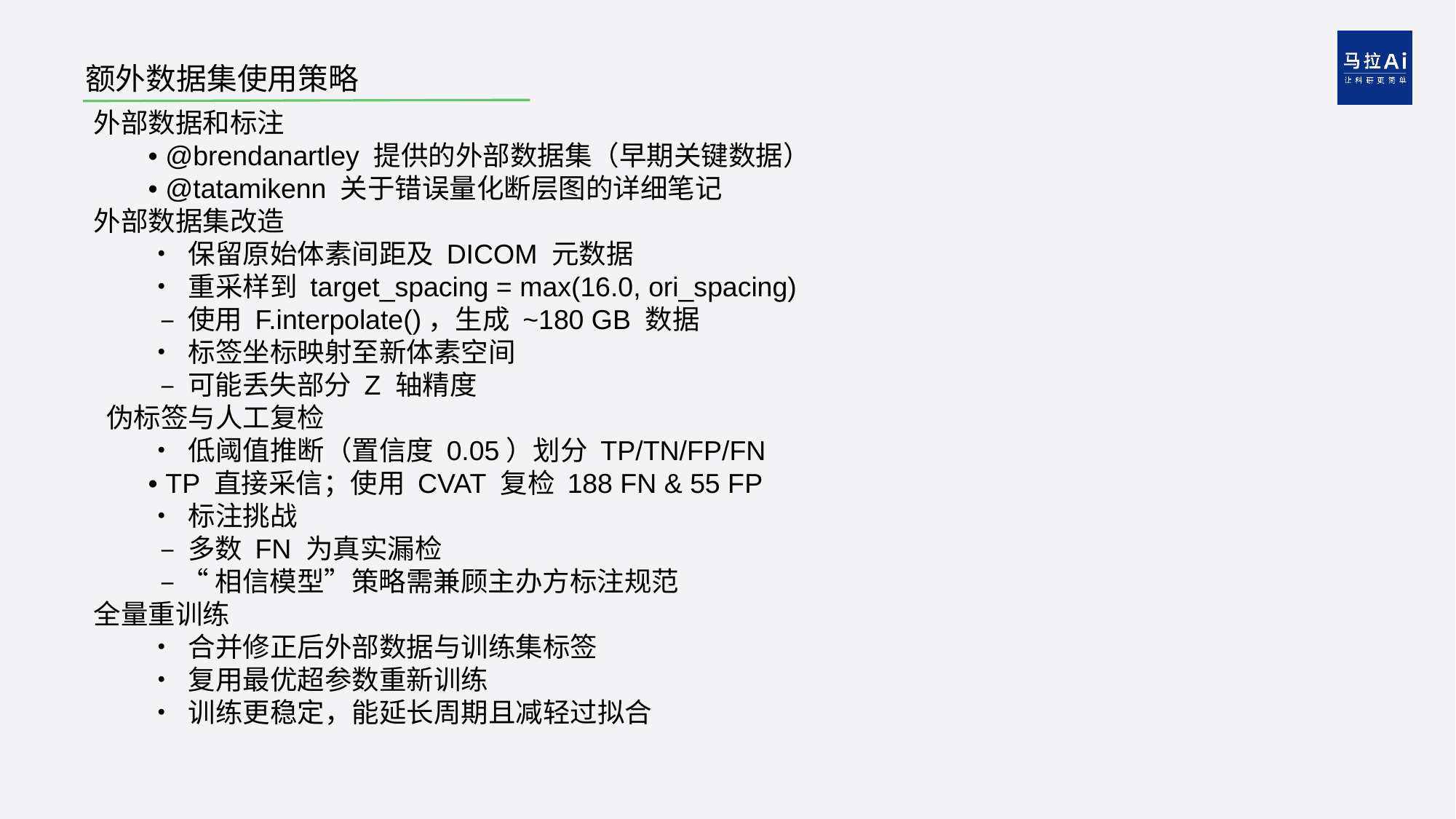

# 额外数据集使用策略
外部数据和标注
• @brendanartley 提供的外部数据集（早期关键数据）
• @tatamikenn 关于错误量化断层图的详细笔记
外部数据集改造
• 保留原始体素间距及 DICOM 元数据
• 重采样到 target_spacing = max(16.0, ori_spacing)
  – 使用 F.interpolate()，生成 ~180 GB 数据
• 标签坐标映射至新体素空间
  – 可能丢失部分 Z 轴精度
 伪标签与人工复检
• 低阈值推断（置信度 0.05）划分 TP/TN/FP/FN
• TP 直接采信；使用 CVAT 复检 188 FN & 55 FP
• 标注挑战
  – 多数 FN 为真实漏检
  – “相信模型”策略需兼顾主办方标注规范
全量重训练
• 合并修正后外部数据与训练集标签
• 复用最优超参数重新训练
• 训练更稳定，能延长周期且减轻过拟合